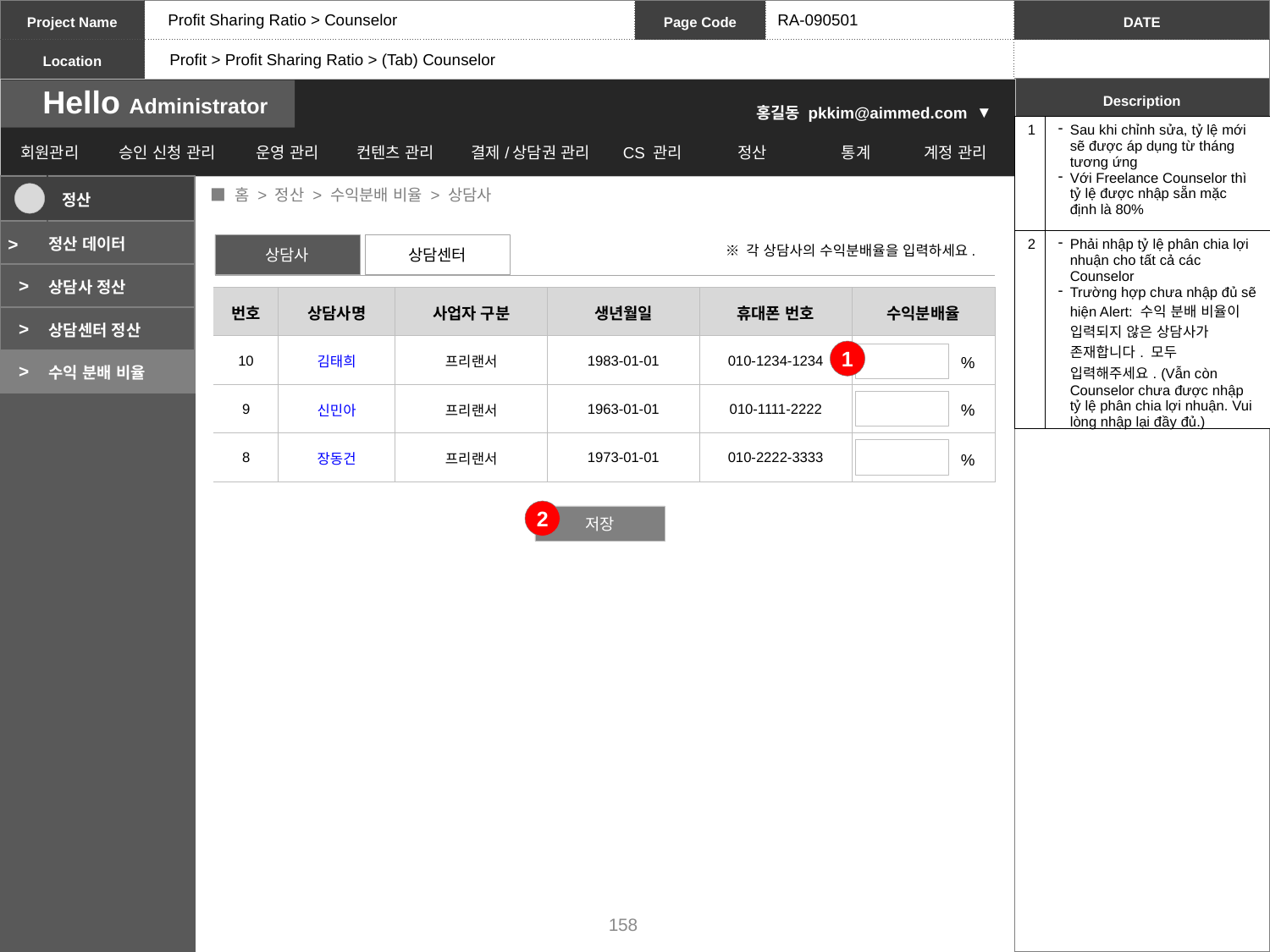

Profit Sharing Ratio > Counselor
RA-090501
Profit > Profit Sharing Ratio > (Tab) Counselor
| 1 | Sau khi chỉnh sửa, tỷ lệ mới sẽ được áp dụng từ tháng tương ứng Với Freelance Counselor thì tỷ lệ được nhập sẵn mặc định là 80% |
| --- | --- |
| 2 | Phải nhập tỷ lệ phân chia lợi nhuận cho tất cả các Counselor Trường hợp chưa nhập đủ sẽ hiện Alert: 수익 분배 비율이 입력되지 않은 상담사가 존재합니다. 모두 입력해주세요. (Vẫn còn Counselor chưa được nhập tỷ lệ phân chia lợi nhuận. Vui lòng nhập lại đầy đủ.) |
   ■ 홈 > 정산 > 수익분배 비율 > 상담사

|  | 정산 |
| --- | --- |
| > | 정산 데이터 |
| > | 상담사 정산 |
| > | 상담센터 정산 |
| > | 수익 분배 비율 |

상담사
상담센터
※ 각 상담사의 수익분배율을 입력하세요.
| 번호 | 상담사명 | 사업자 구분 | 생년월일 | 휴대폰 번호 | 수익분배율 |
| --- | --- | --- | --- | --- | --- |
| 10 | 김태희 | 프리랜서 | 1983-01-01 | 010-1234-1234 |  |
| 9 | 신민아 | 프리랜서 | 1963-01-01 | 010-1111-2222 |  |
| 8 | 장동건 | 프리랜서 | 1973-01-01 | 010-2222-3333 |  |
1

%

%

%
2
저장
158